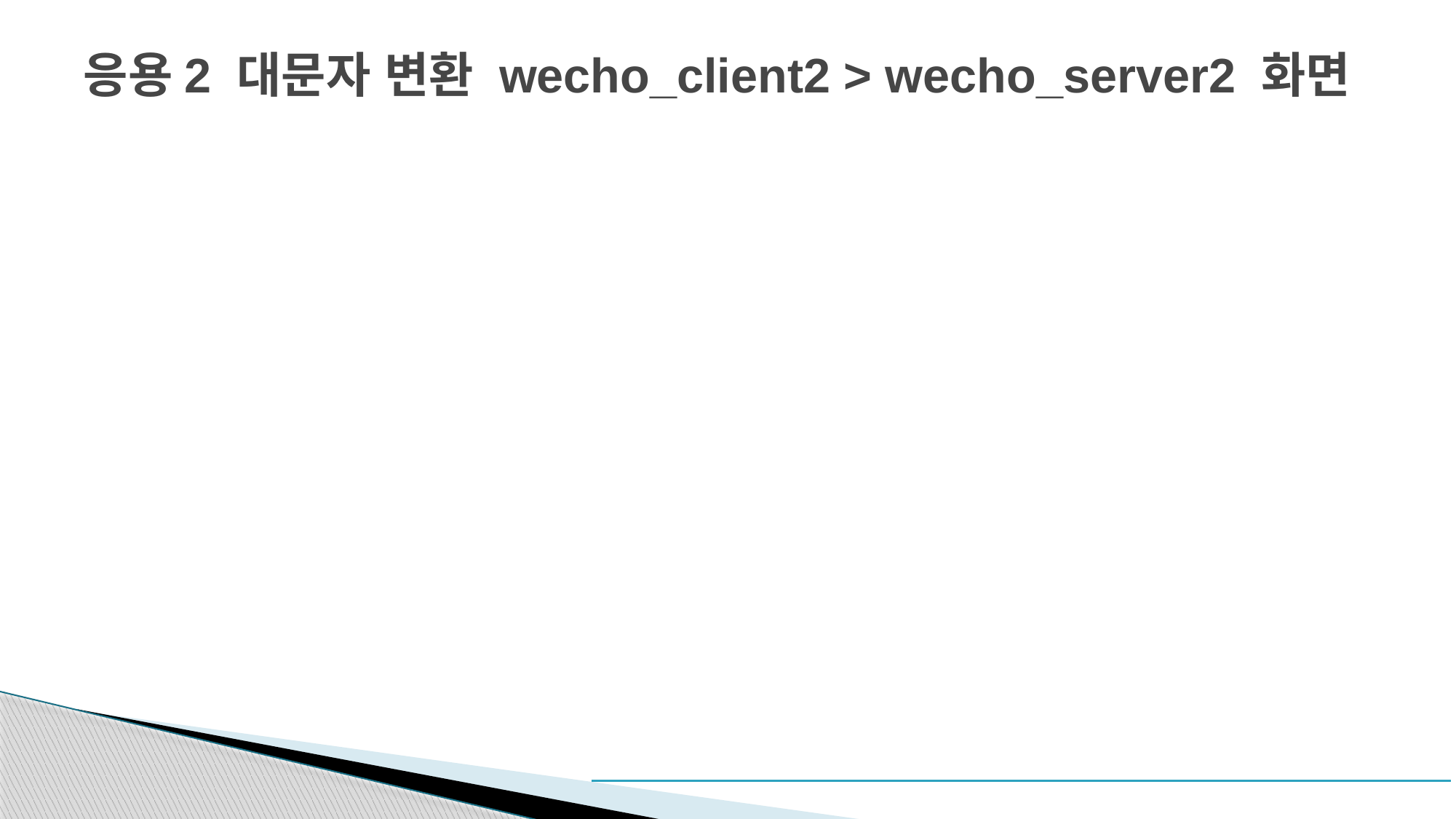

# 응용2 대문자 변환 wecho_client2 > wecho_server2 화면